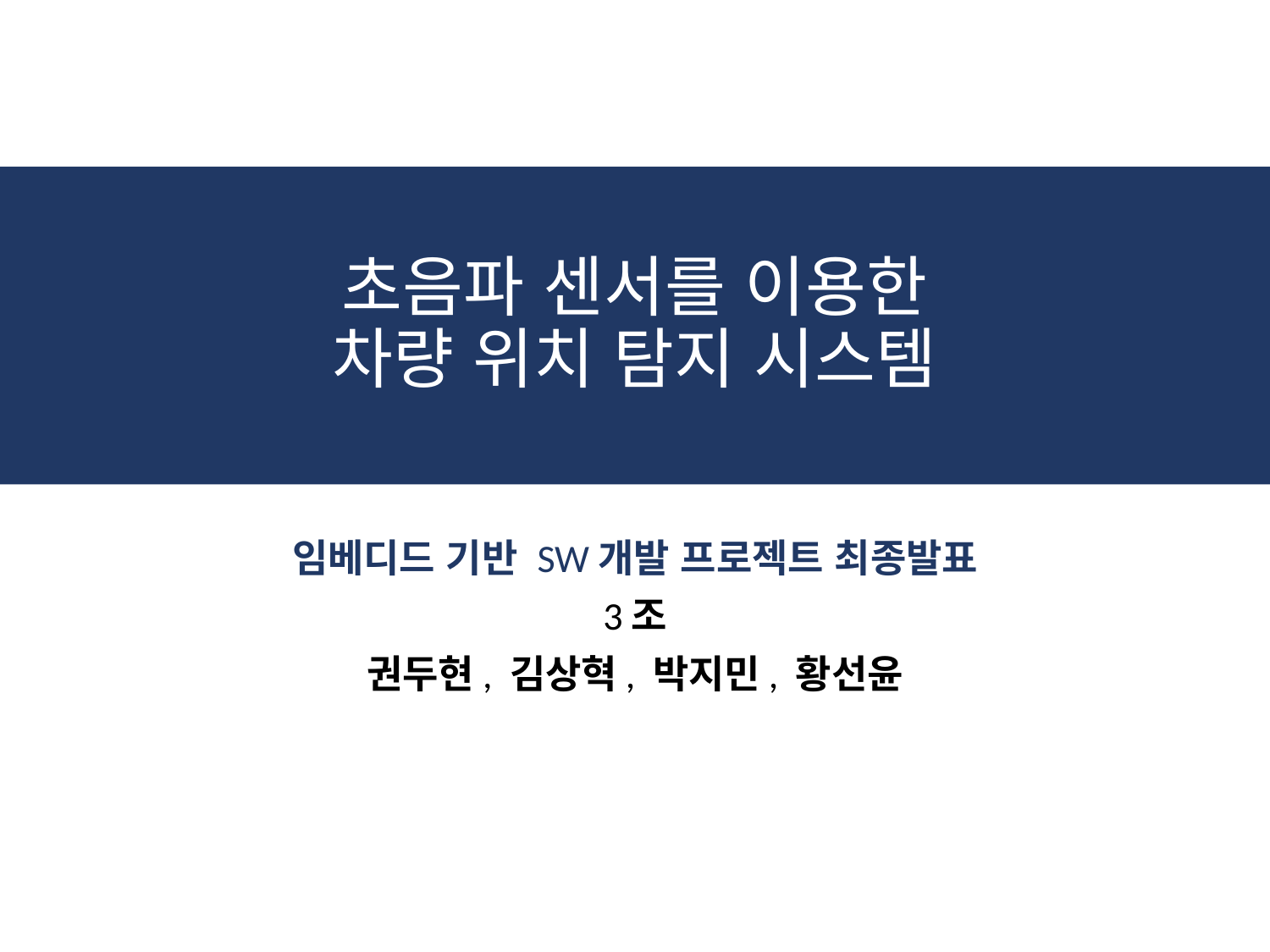

# 초음파 센서를 이용한 차량 위치 탐지 시스템
임베디드 기반 SW개발 프로젝트 최종발표
3조
권두현, 김상혁, 박지민, 황선윤